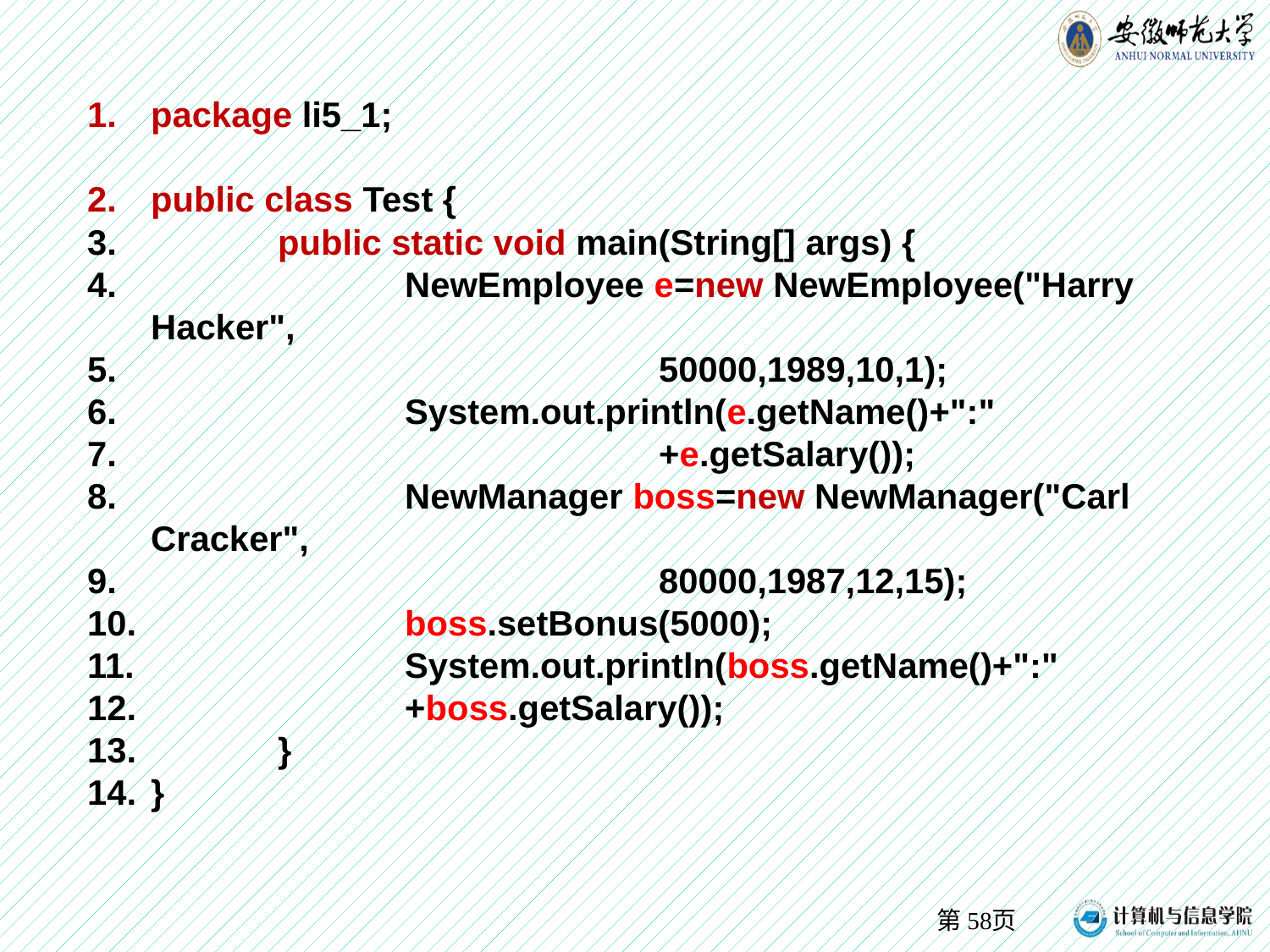

package li5_1;

public class Test {
	public static void main(String[] args) {
		NewEmployee e=new NewEmployee("Harry Hacker",
				50000,1989,10,1);
		System.out.println(e.getName()+":"
				+e.getSalary());
		NewManager boss=new NewManager("Carl Cracker",
				80000,1987,12,15);
		boss.setBonus(5000);
		System.out.println(boss.getName()+":"
		+boss.getSalary());
	}
}
第58页